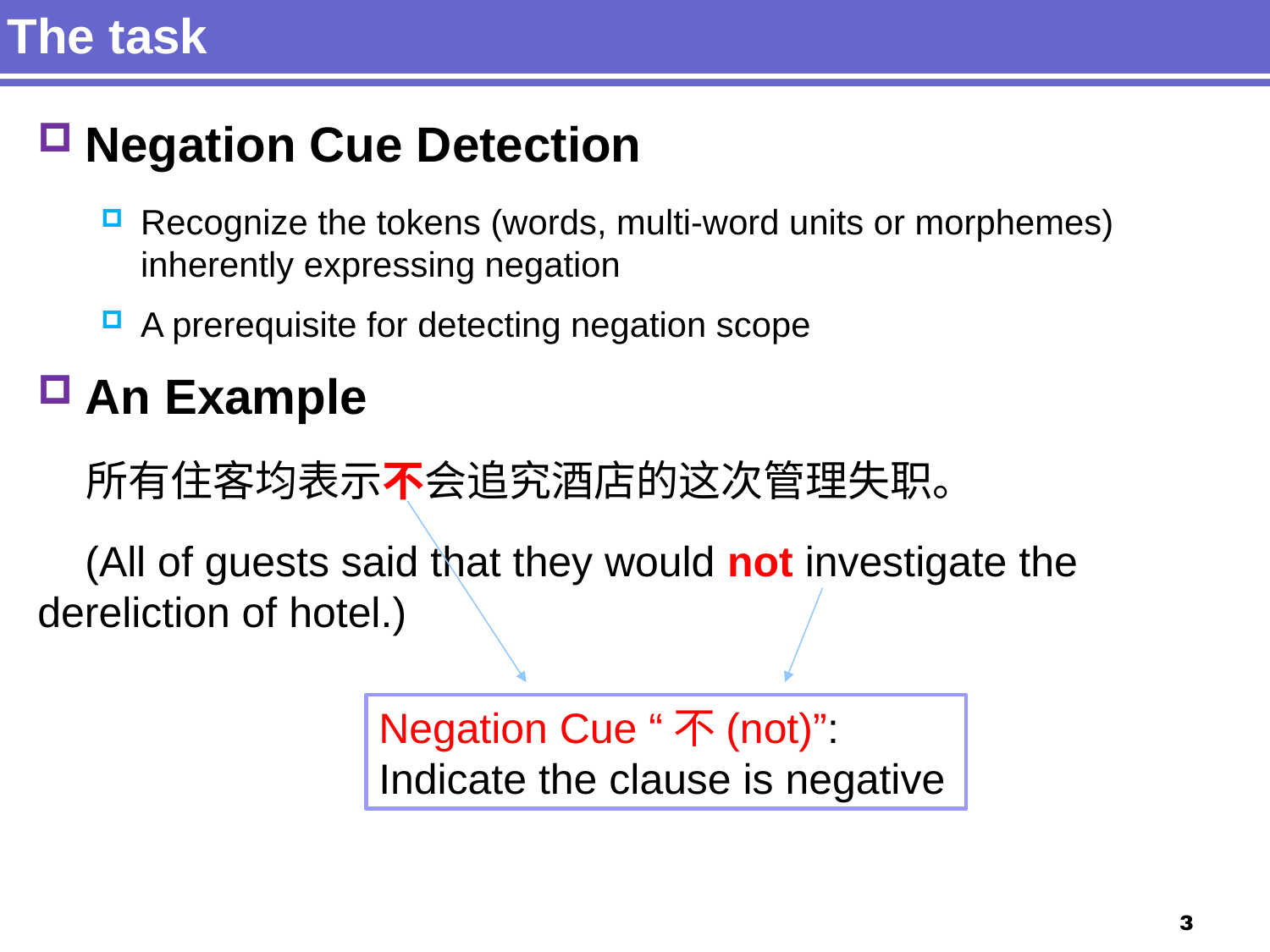

# The task
Negation Cue Detection
Recognize the tokens (words, multi-word units or morphemes) inherently expressing negation
A prerequisite for detecting negation scope
An Example
    所有住客均表示不会追究酒店的这次管理失职。
    (All of guests said that they would not investigate the       dereliction of hotel.)

Negation Cue “不(not)”:
Indicate the clause is negative
3